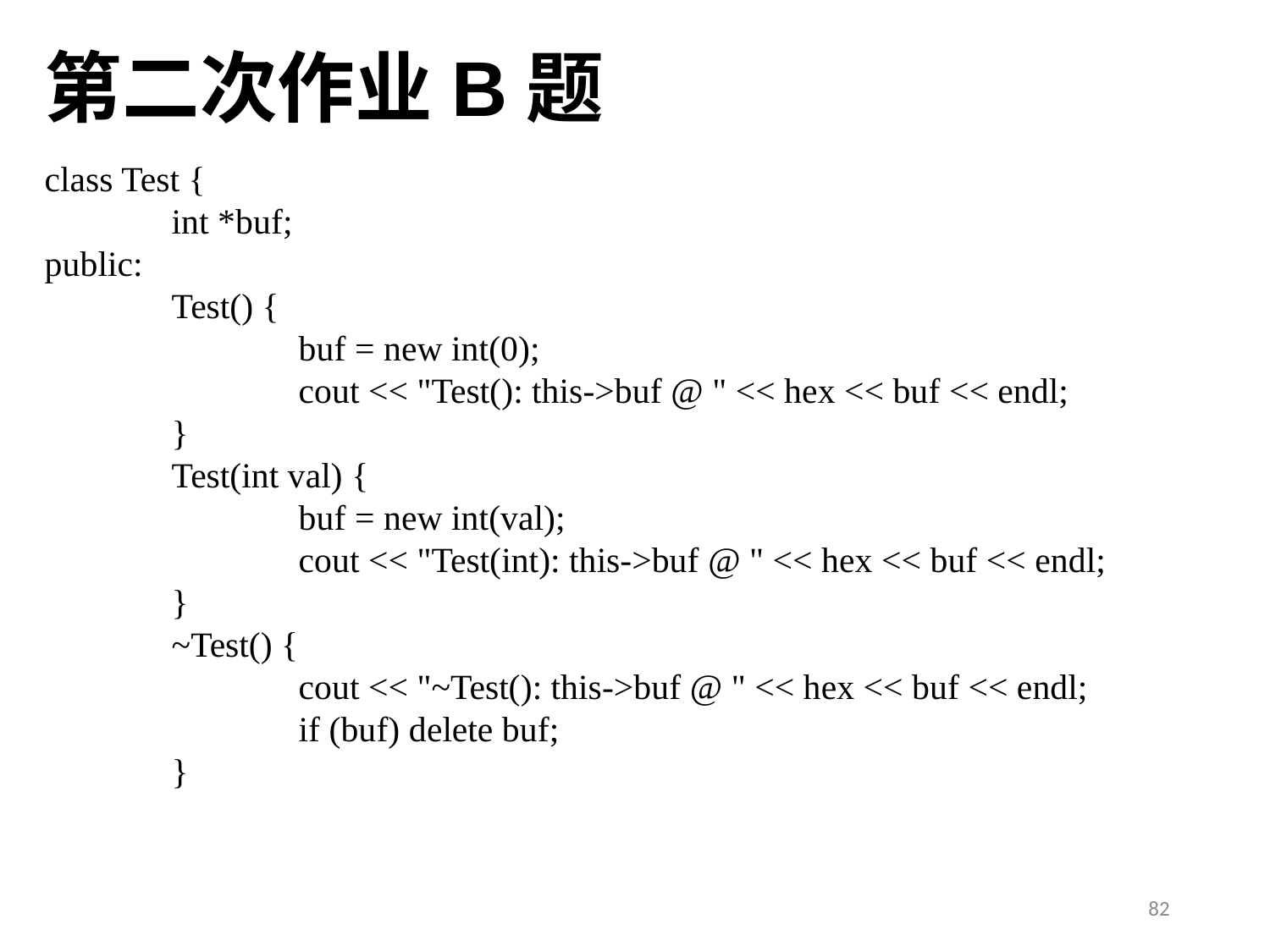

第二次作业B题
class Test {
	int *buf;
public:
	Test() {
		buf = new int(0);
		cout << "Test(): this->buf @ " << hex << buf << endl;
	}
	Test(int val) {
		buf = new int(val);
		cout << "Test(int): this->buf @ " << hex << buf << endl;
	}
	~Test() {
		cout << "~Test(): this->buf @ " << hex << buf << endl;
		if (buf) delete buf;
	}

82